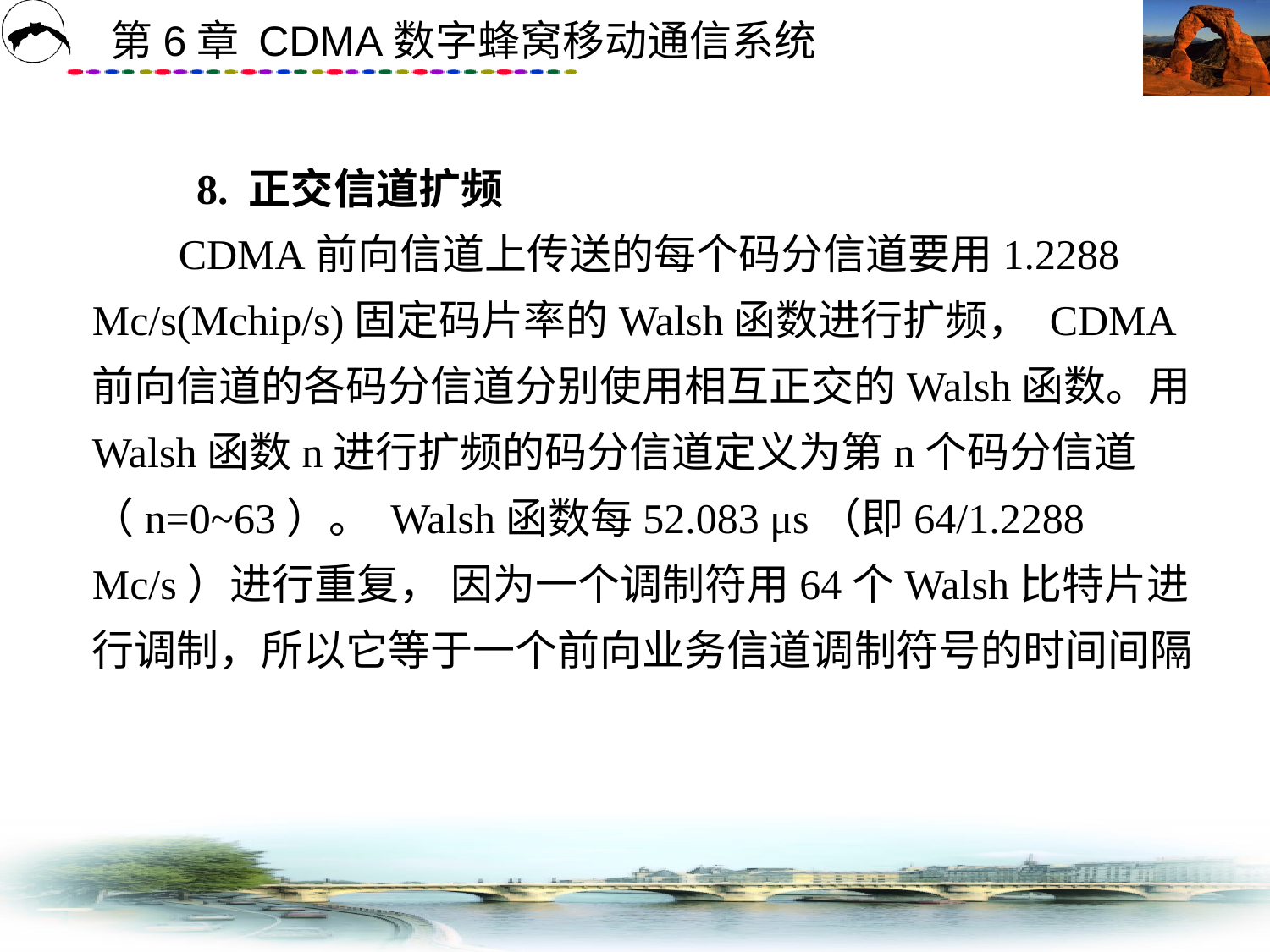

# 8. 正交信道扩频 CDMA前向信道上传送的每个码分信道要用1.2288 Mc/s(Mchip/s)固定码片率的Walsh函数进行扩频， CDMA前向信道的各码分信道分别使用相互正交的Walsh函数。用Walsh函数n进行扩频的码分信道定义为第n个码分信道（n=0~63）。 Walsh函数每52.083 μs（即64/1.2288 Mc/s）进行重复， 因为一个调制符用64个Walsh比特片进行调制，所以它等于一个前向业务信道调制符号的时间间隔